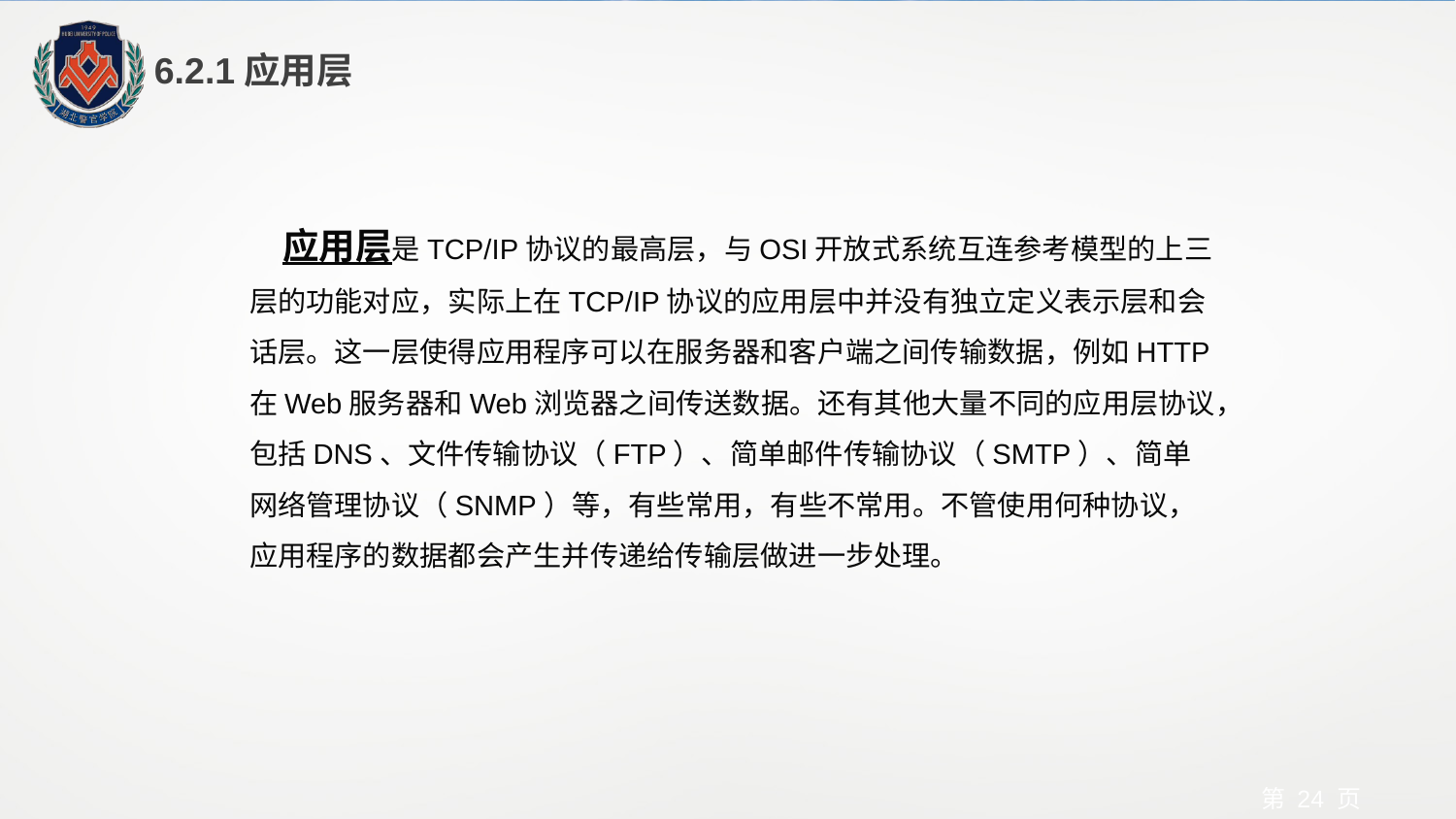

6.2.1应用层
   应用层是TCP/IP协议的最高层，与OSI开放式系统互连参考模型的上三层的功能对应，实际上在TCP/IP协议的应用层中并没有独立定义表示层和会话层。这一层使得应用程序可以在服务器和客户端之间传输数据，例如HTTP在Web服务器和Web浏览器之间传送数据。还有其他大量不同的应用层协议，包括DNS、文件传输协议（FTP）、简单邮件传输协议（SMTP）、简单网络管理协议（SNMP）等，有些常用，有些不常用。不管使用何种协议，应用程序的数据都会产生并传递给传输层做进一步处理。